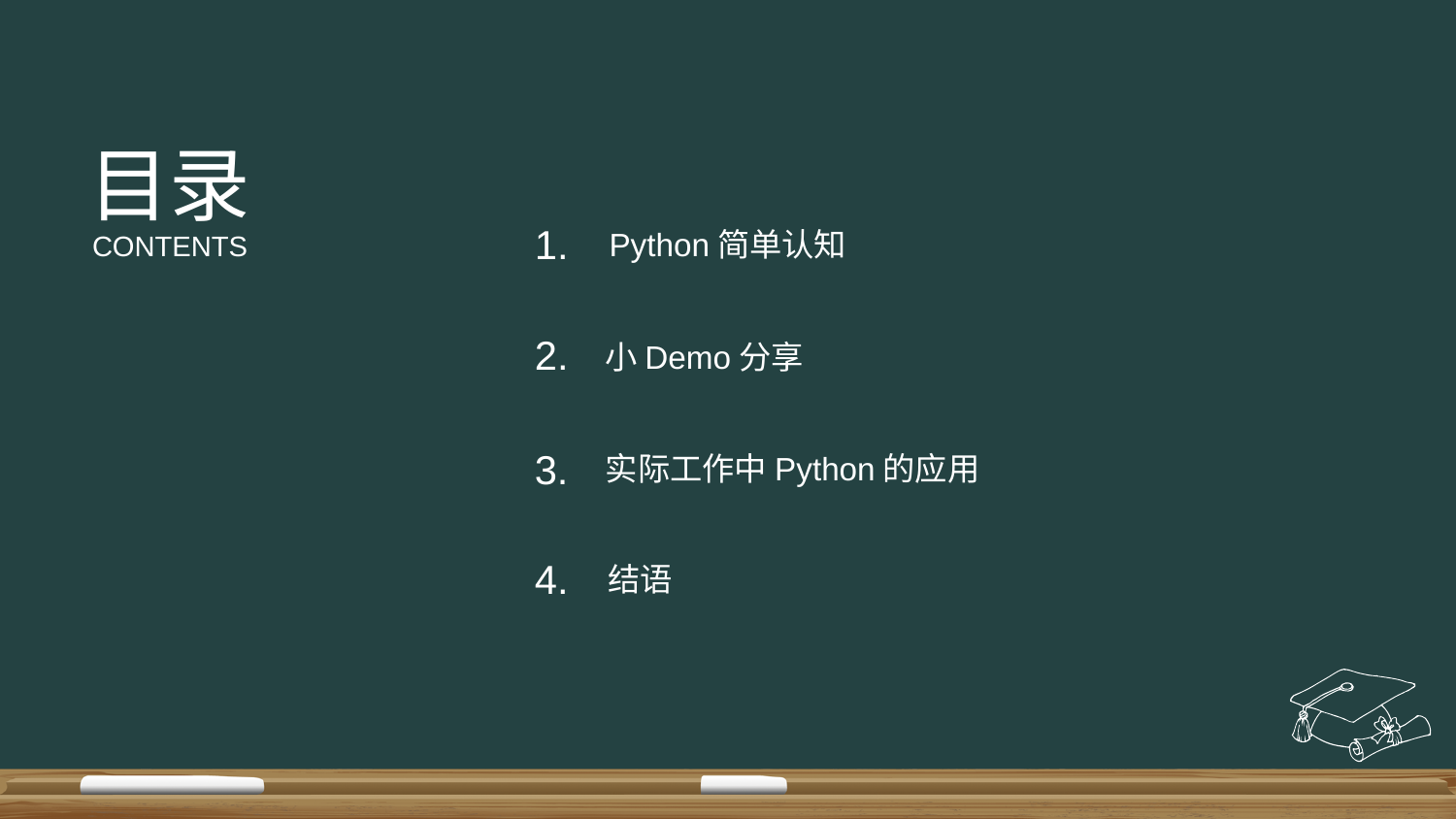

目录
CONTENTS
1.
Python简单认知
2.
小Demo分享
3.
实际工作中Python的应用
4.
结语